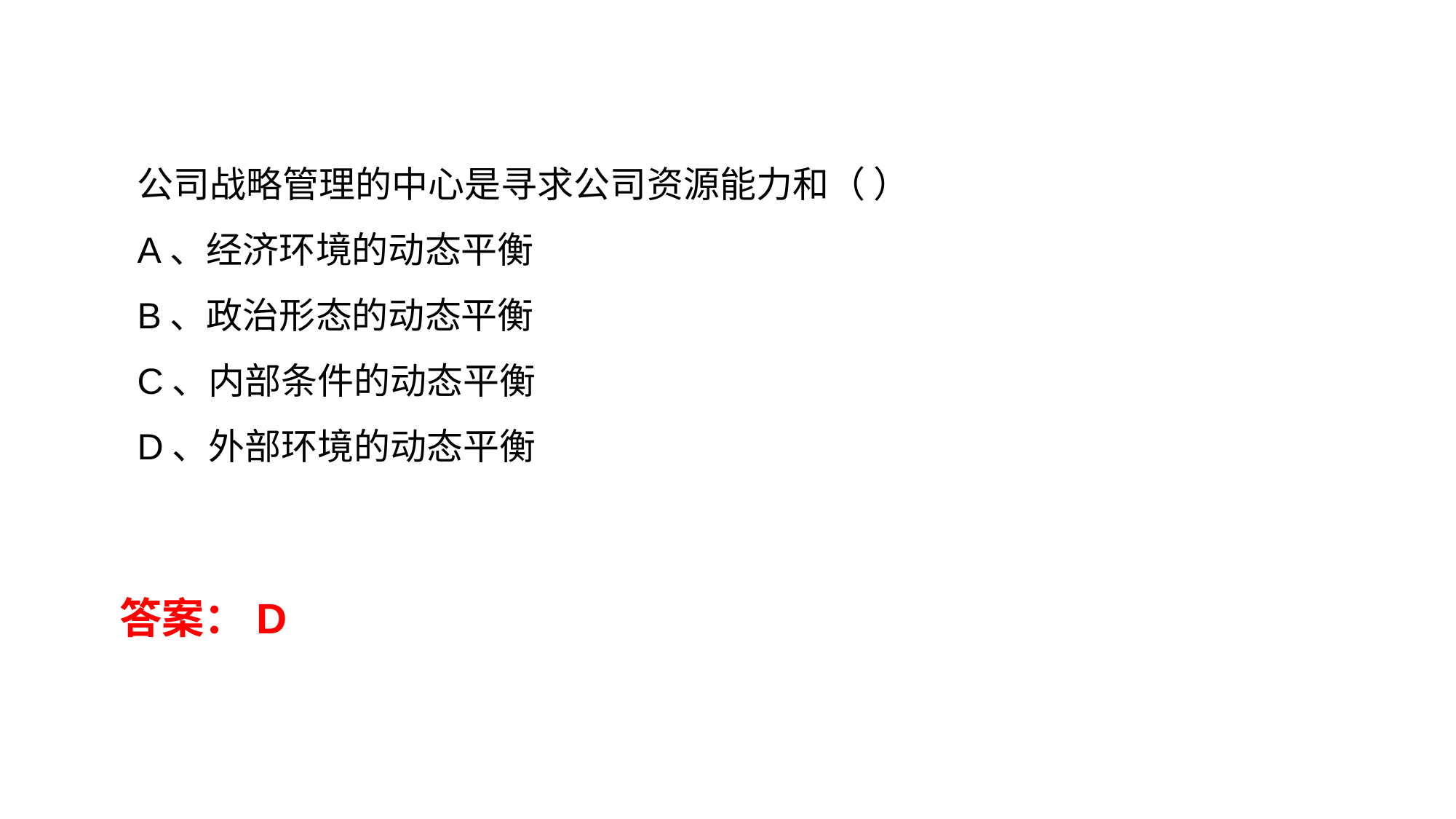

公司战略管理的中心是寻求公司资源能力和（ ）
A、经济环境的动态平衡
B、政治形态的动态平衡
C、内部条件的动态平衡
D、外部环境的动态平衡
答案：D